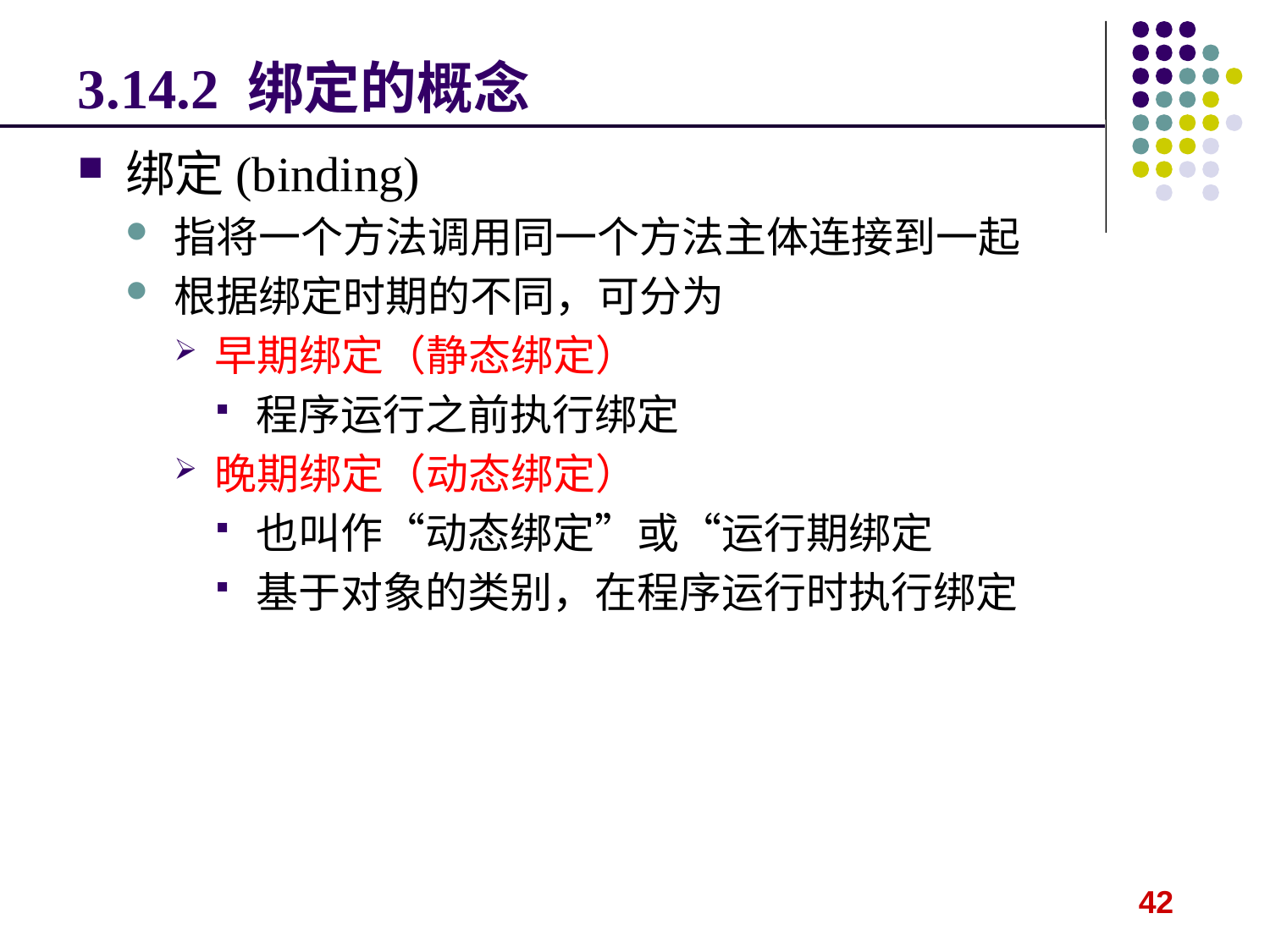

# 3.14.2 绑定的概念
绑定(binding)
指将一个方法调用同一个方法主体连接到一起
根据绑定时期的不同，可分为
早期绑定（静态绑定）
程序运行之前执行绑定
晚期绑定（动态绑定）
也叫作“动态绑定”或“运行期绑定
基于对象的类别，在程序运行时执行绑定